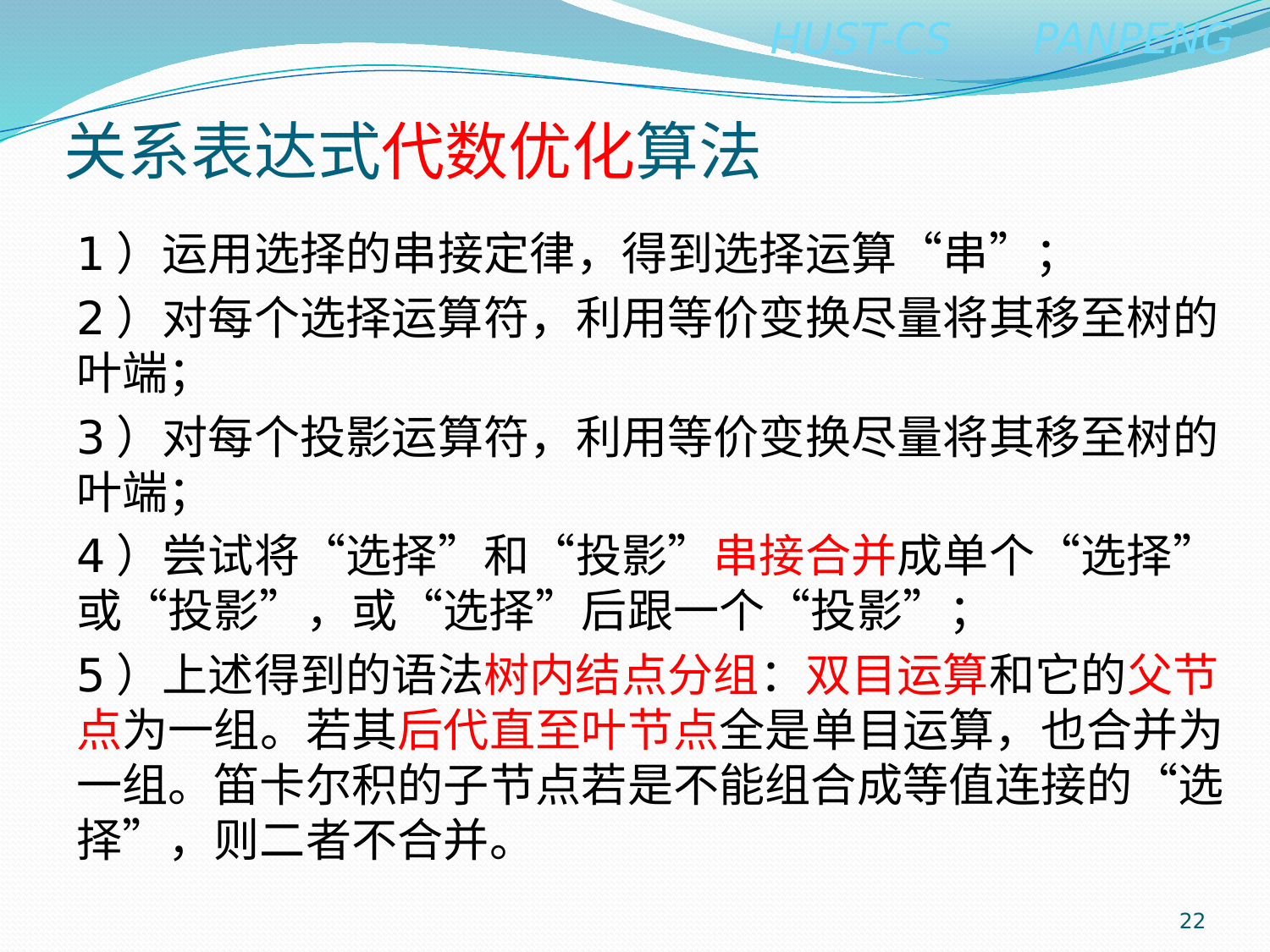

# 关系表达式代数优化算法
1）运用选择的串接定律，得到选择运算“串”；
2）对每个选择运算符，利用等价变换尽量将其移至树的叶端；
3）对每个投影运算符，利用等价变换尽量将其移至树的叶端；
4）尝试将“选择”和“投影”串接合并成单个“选择”或“投影”，或“选择”后跟一个“投影”；
5）上述得到的语法树内结点分组：双目运算和它的父节点为一组。若其后代直至叶节点全是单目运算，也合并为一组。笛卡尔积的子节点若是不能组合成等值连接的“选择”，则二者不合并。
22